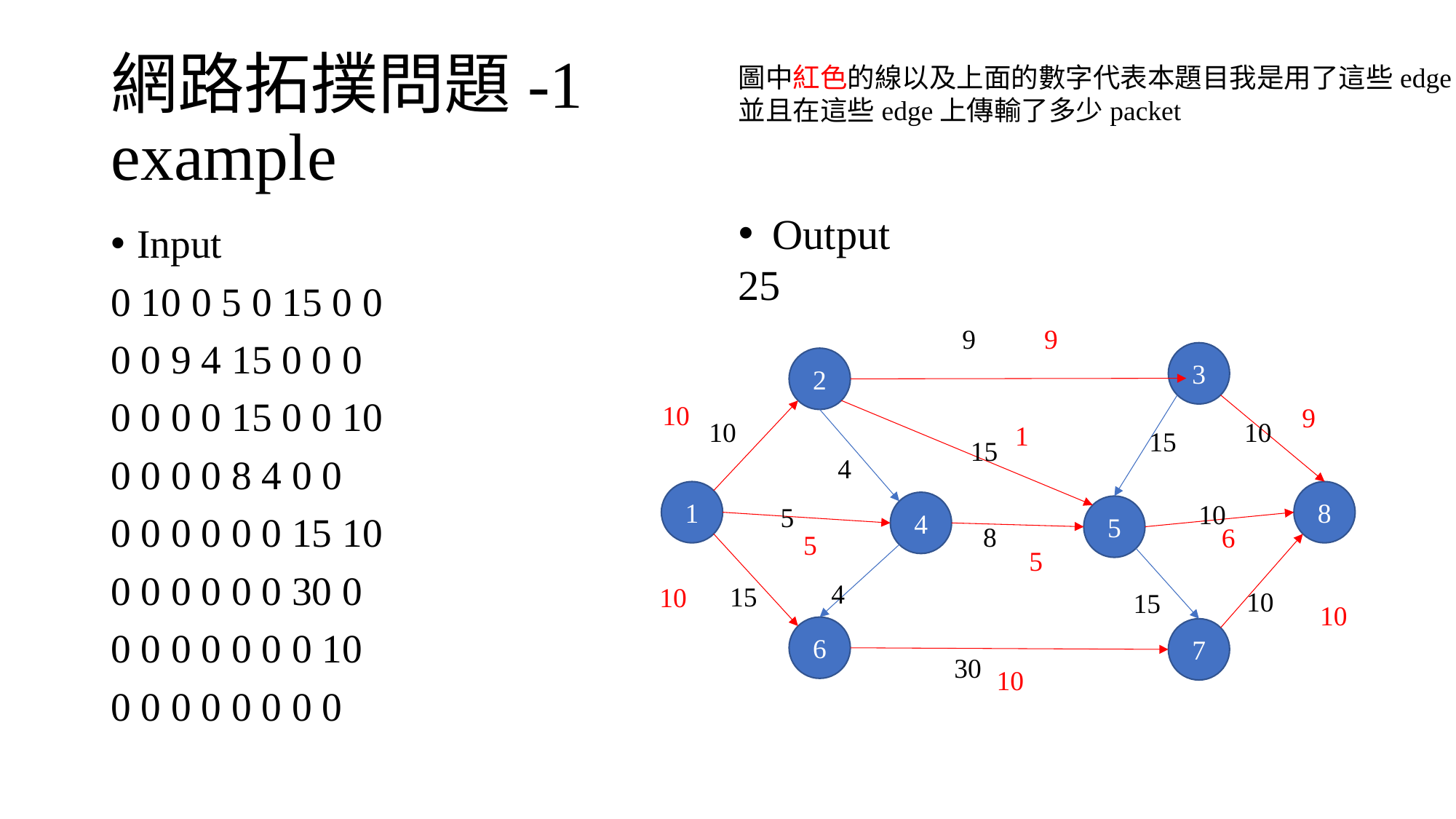

# 網路拓撲問題-1 example
圖中紅色的線以及上面的數字代表本題目我是用了這些edge
並且在這些edge上傳輸了多少packet
Output
25
Input
0 10 0 5 0 15 0 0
0 0 9 4 15 0 0 0
0 0 0 0 15 0 0 10
0 0 0 0 8 4 0 0
0 0 0 0 0 0 15 10
0 0 0 0 0 0 30 0
0 0 0 0 0 0 0 10
0 0 0 0 0 0 0 0
9
9
3
2
10
9
10
10
1
15
15
4
1
8
10
4
5
5
8
6
5
5
4
15
10
10
15
10
6
7
30
10